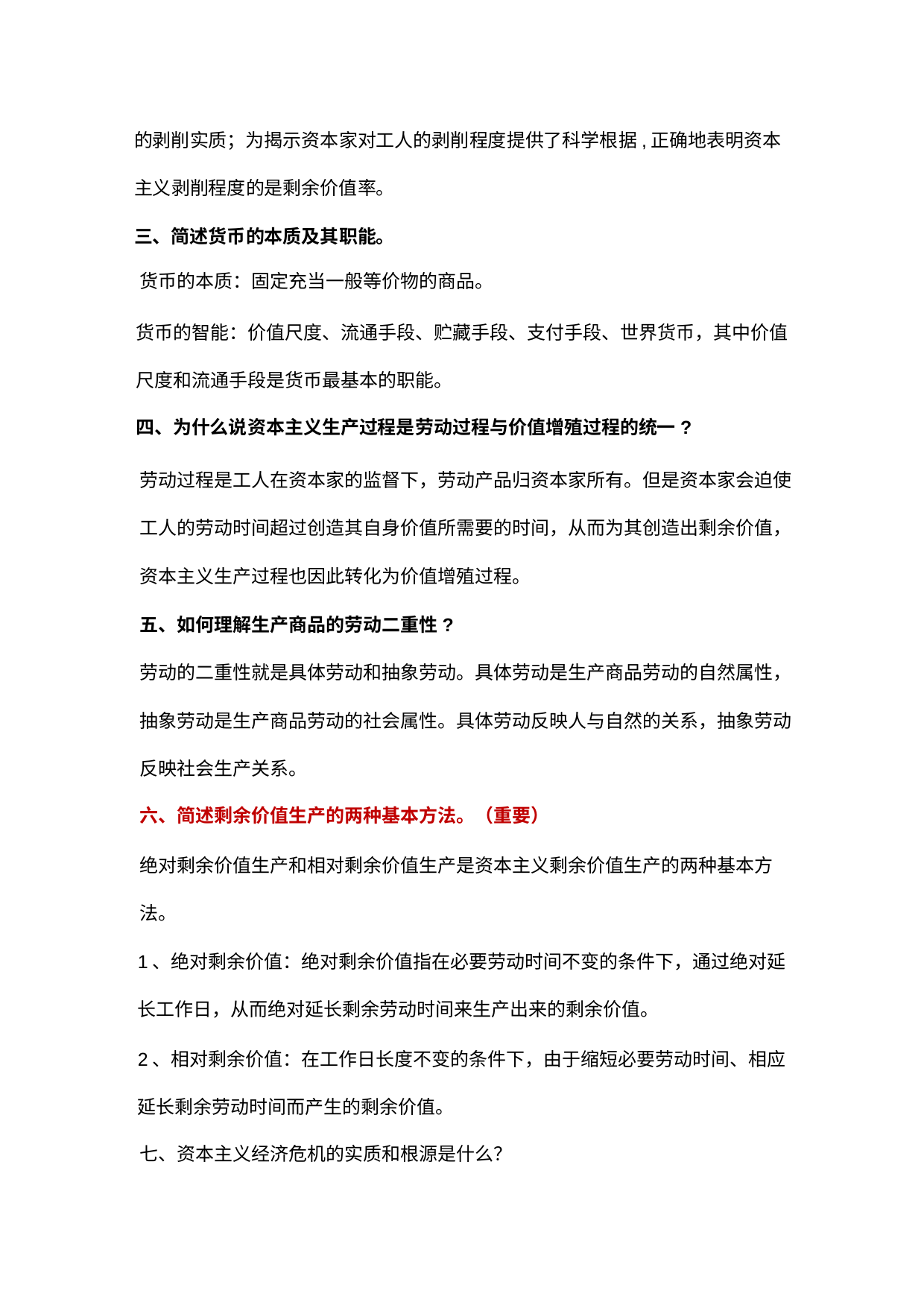

的剥削实质；为揭示资本家对工人的剥削程度提供了科学根据,正确地表明资本

主义剥削程度的是剩余价值率。

三、简述货币的本质及其职能。
货币的本质：固定充当一般等价物的商品。
货币的智能：价值尺度、流通手段、贮藏手段、支付手段、世界货币，其中价值

尺度和流通手段是货币最基本的职能。
四、为什么说资本主义生产过程是劳动过程与价值增殖过程的统一?
劳动过程是工人在资本家的监督下，劳动产品归资本家所有。但是资本家会迫使

工人的劳动时间超过创造其自身价值所需要的时间，从而为其创造出剩余价值，

资本主义生产过程也因此转化为价值增殖过程。

五、如何理解生产商品的劳动二重性?
劳动的二重性就是具体劳动和抽象劳动。具体劳动是生产商品劳动的自然属性，

抽象劳动是生产商品劳动的社会属性。具体劳动反映人与自然的关系，抽象劳动

反映社会生产关系。
六、简述剩余价值生产的两种基本方法。（重要）
绝对剩余价值生产和相对剩余价值生产是资本主义剩余价值生产的两种基本方

法。
1、绝对剩余价值：绝对剩余价值指在必要劳动时间不变的条件下，通过绝对延

长工作日，从而绝对延长剩余劳动时间来生产出来的剩余价值。
2、相对剩余价值：在工作日长度不变的条件下，由于缩短必要劳动时间、相应

延长剩余劳动时间而产生的剩余价值。
七、资本主义经济危机的实质和根源是什么？